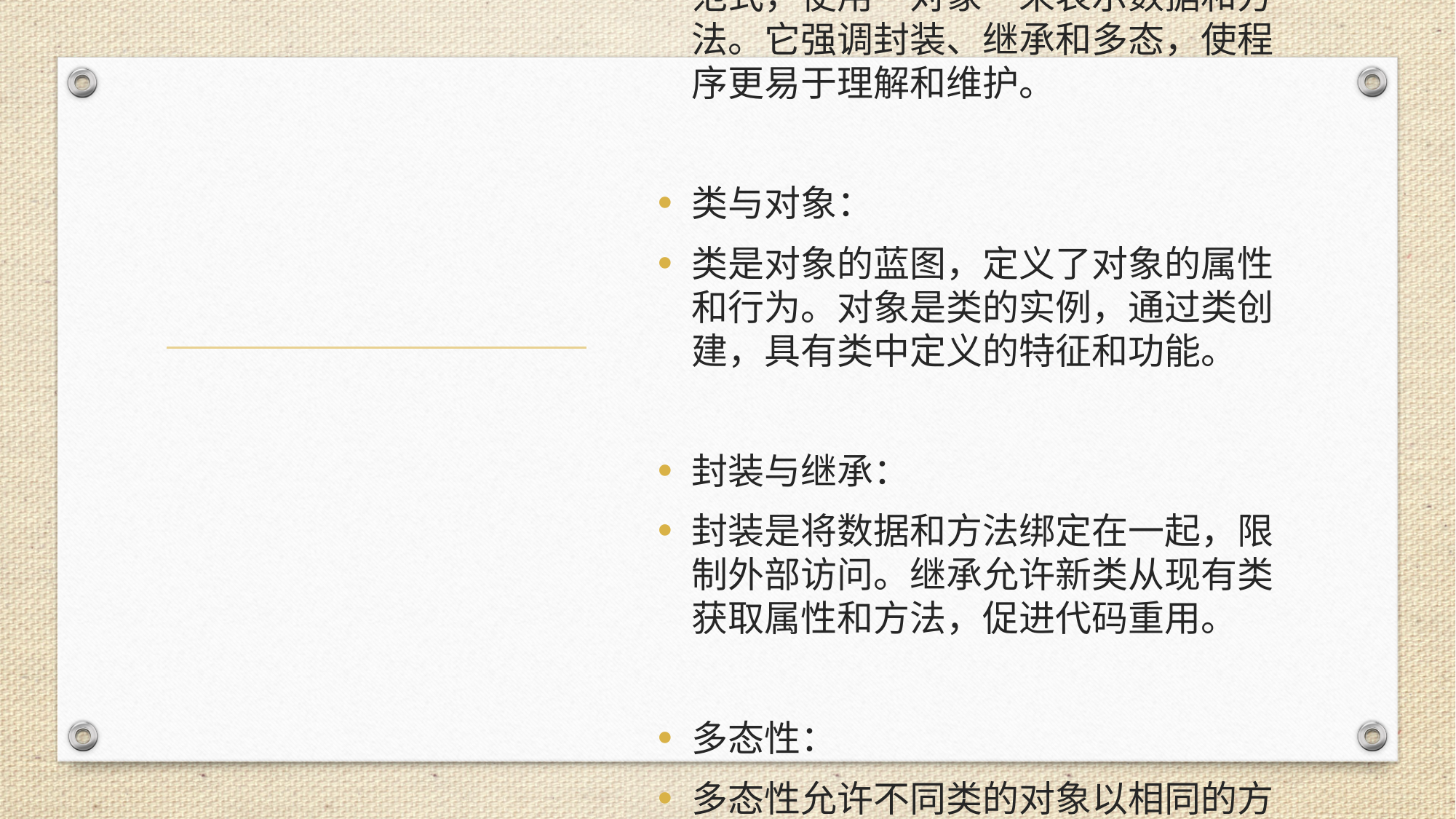

面向对象简介：
面向对象编程（OOP）是一种编程范式，使用“对象”来表示数据和方法。它强调封装、继承和多态，使程序更易于理解和维护。

类与对象：
类是对象的蓝图，定义了对象的属性和行为。对象是类的实例，通过类创建，具有类中定义的特征和功能。

封装与继承：
封装是将数据和方法绑定在一起，限制外部访问。继承允许新类从现有类获取属性和方法，促进代码重用。

多态性：
多态性允许不同类的对象以相同的方式响应相同的方法调用，提高代码的灵活性和可扩展性。通过方法重写实现多态。
#